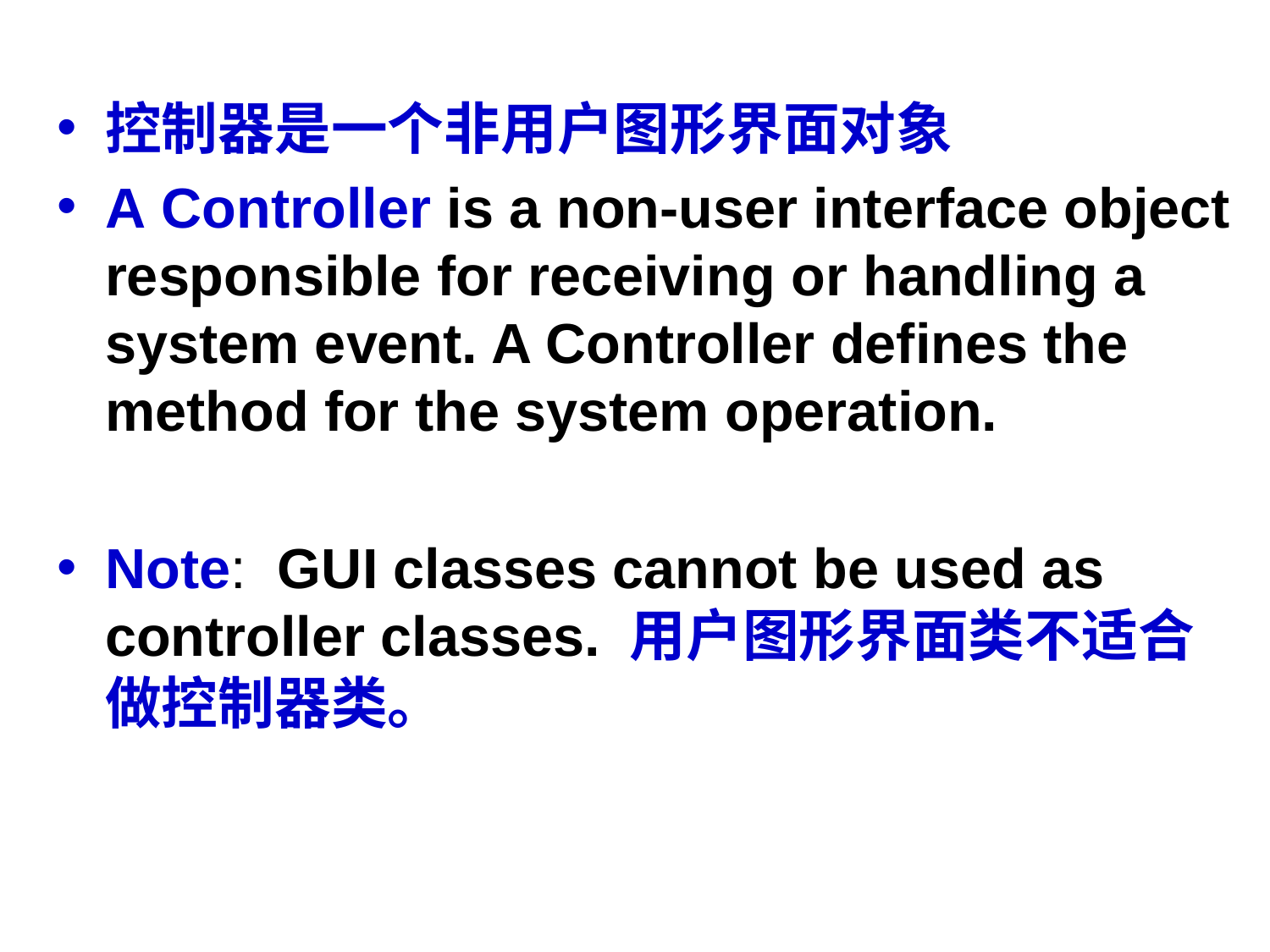

控制器是一个非用户图形界面对象
A Controller is a non-user interface object responsible for receiving or handling a system event. A Controller defines the method for the system operation.

Note:  GUI classes cannot be used as controller classes. 用户图形界面类不适合做控制器类。